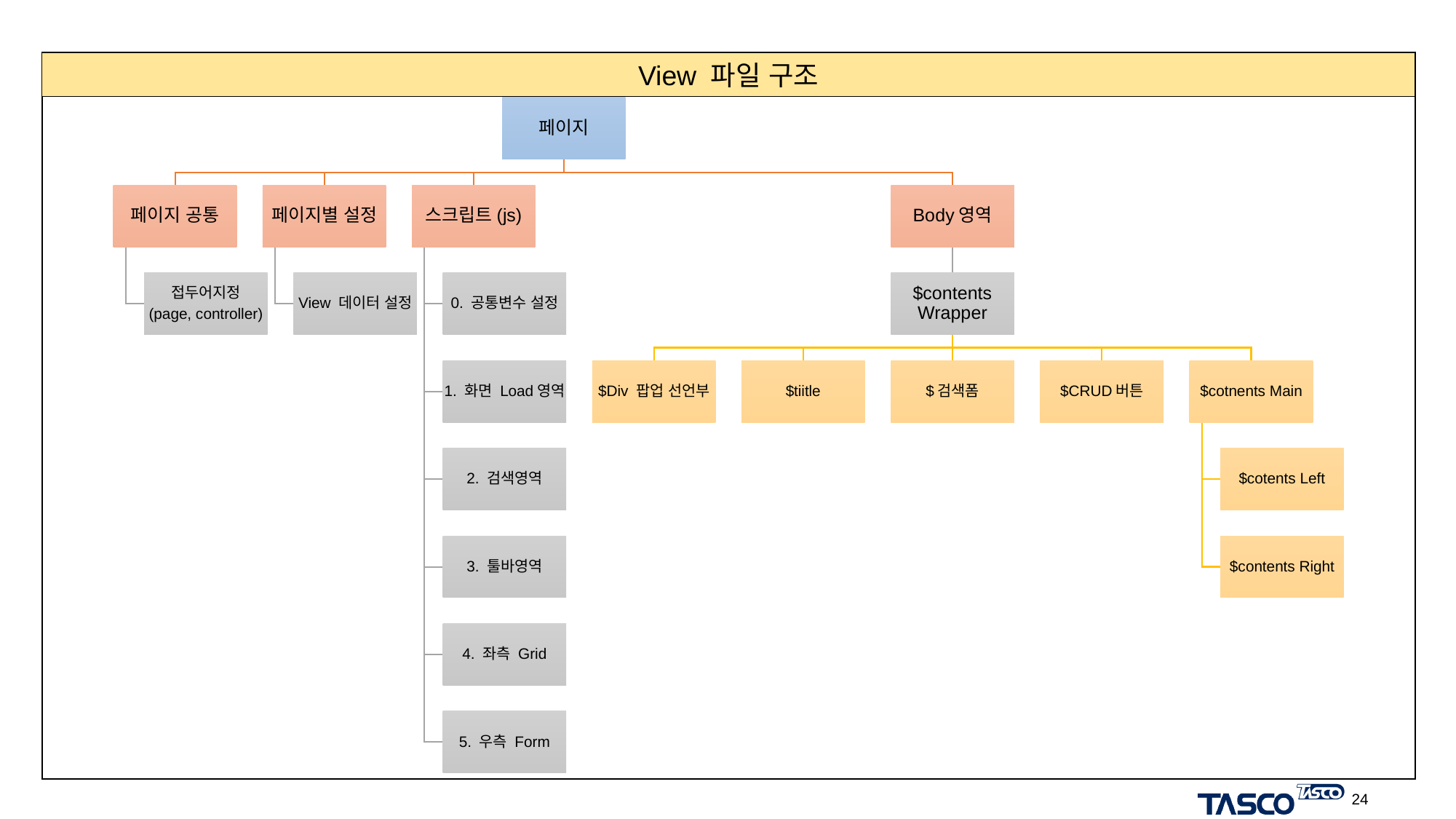

# 3.3. view
View 파일 구조
페이지
페이지 공통
접두어지정
(page, controller)
페이지별 설정
View 데이터 설정
스크립트(js)
0. 공통변수 설정
1. 화면 Load영역
2. 검색영역
3. 툴바영역
4. 좌측 Grid
5. 우측 Form
Body영역
$contents Wrapper
$Div 팝업 선언부
$tiitle
$검색폼
$CRUD버튼
$cotnents Main
$cotents Left
$contents Right